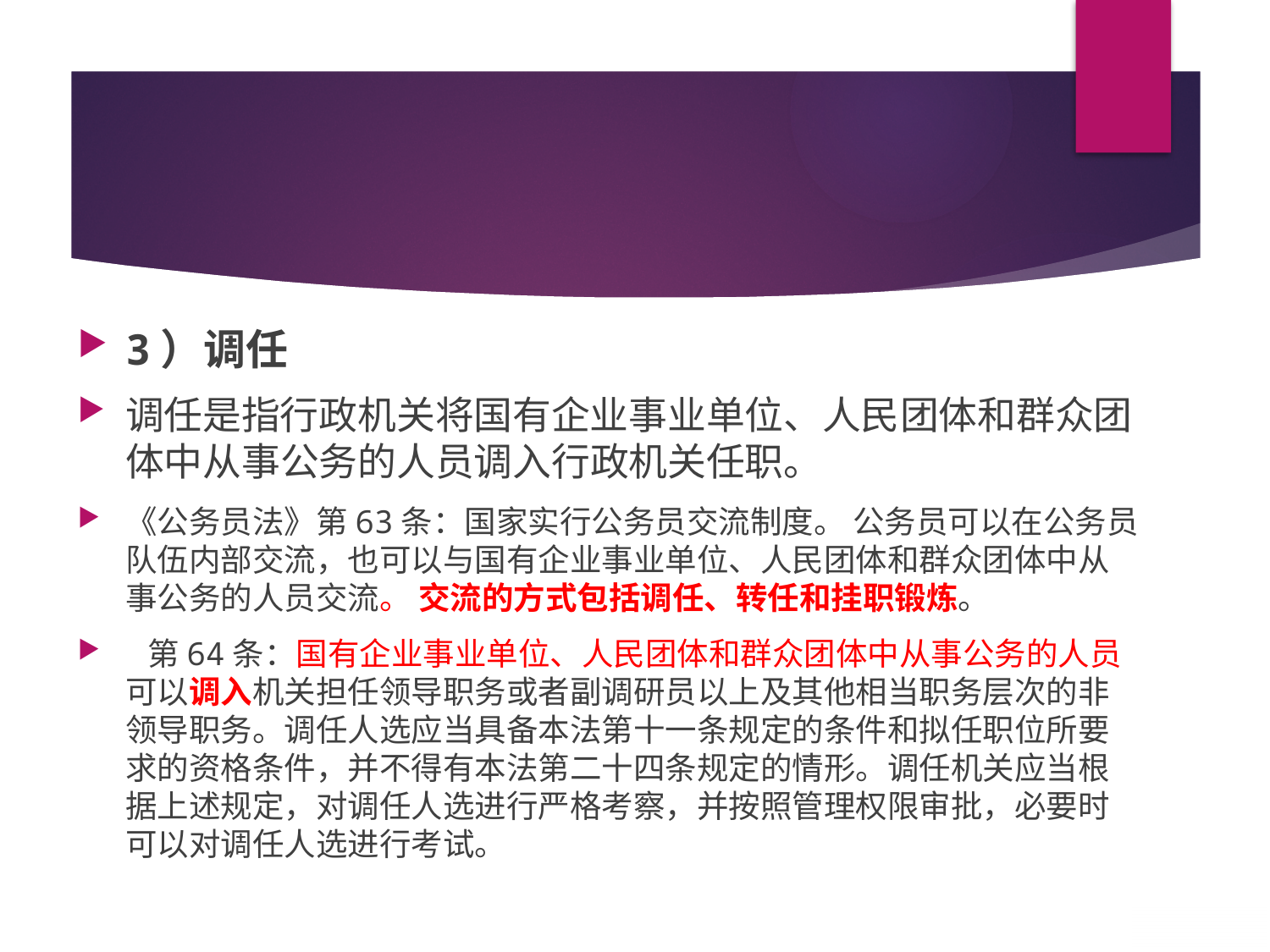

#
3）调任
调任是指行政机关将国有企业事业单位、人民团体和群众团体中从事公务的人员调入行政机关任职。
《公务员法》第63条：国家实行公务员交流制度。 公务员可以在公务员队伍内部交流，也可以与国有企业事业单位、人民团体和群众团体中从事公务的人员交流。 交流的方式包括调任、转任和挂职锻炼。
  第64条：国有企业事业单位、人民团体和群众团体中从事公务的人员可以调入机关担任领导职务或者副调研员以上及其他相当职务层次的非领导职务。调任人选应当具备本法第十一条规定的条件和拟任职位所要求的资格条件，并不得有本法第二十四条规定的情形。调任机关应当根据上述规定，对调任人选进行严格考察，并按照管理权限审批，必要时可以对调任人选进行考试。